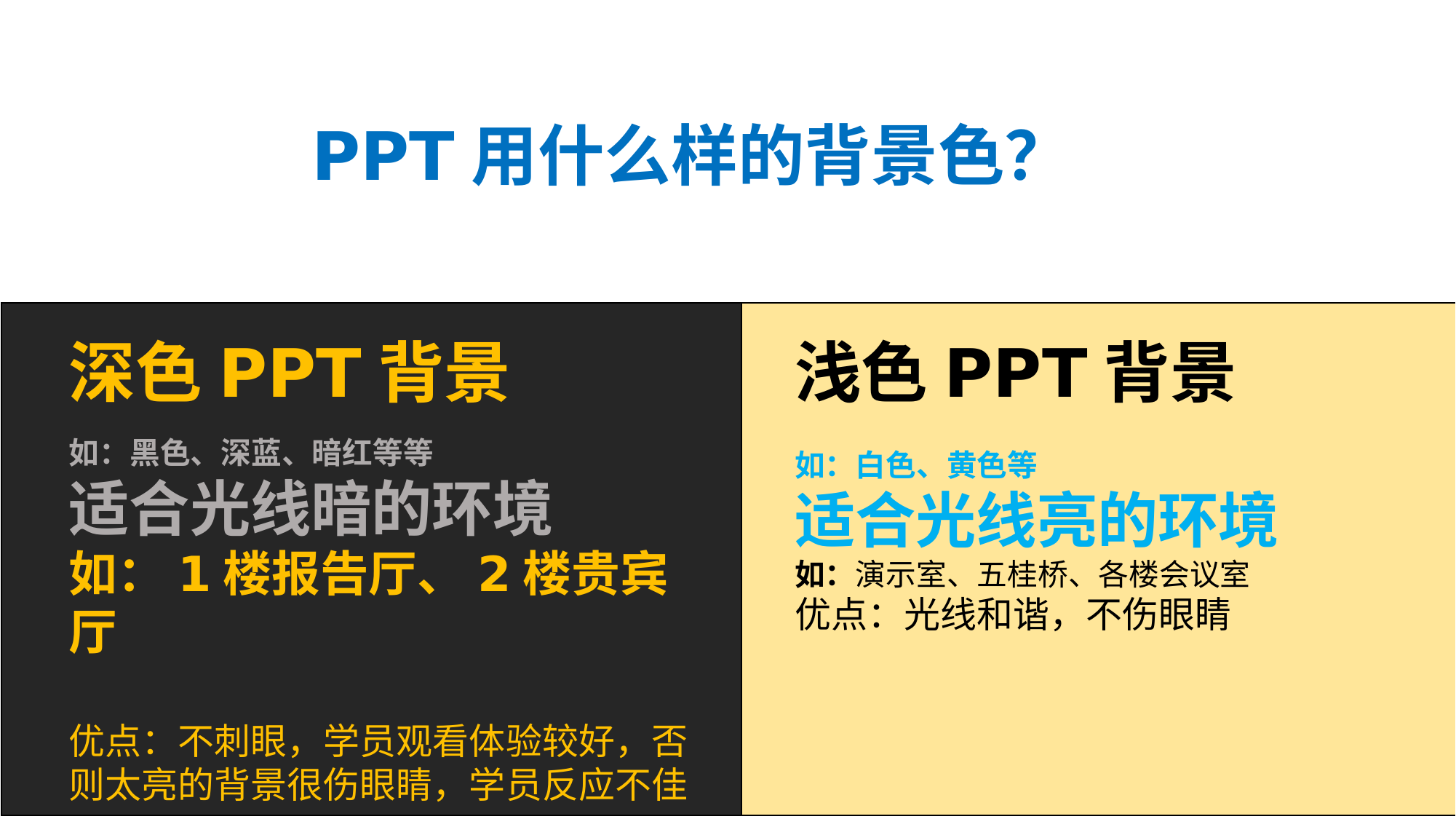

PPT用什么样的背景色？

深色PPT背景
浅色PPT背景
如：黑色、深蓝、暗红等等
适合光线暗的环境
如：1楼报告厅、2楼贵宾厅

优点：不刺眼，学员观看体验较好，否则太亮的背景很伤眼睛，学员反应不佳
如：白色、黄色等
适合光线亮的环境
如：演示室、五桂桥、各楼会议室
优点：光线和谐，不伤眼睛